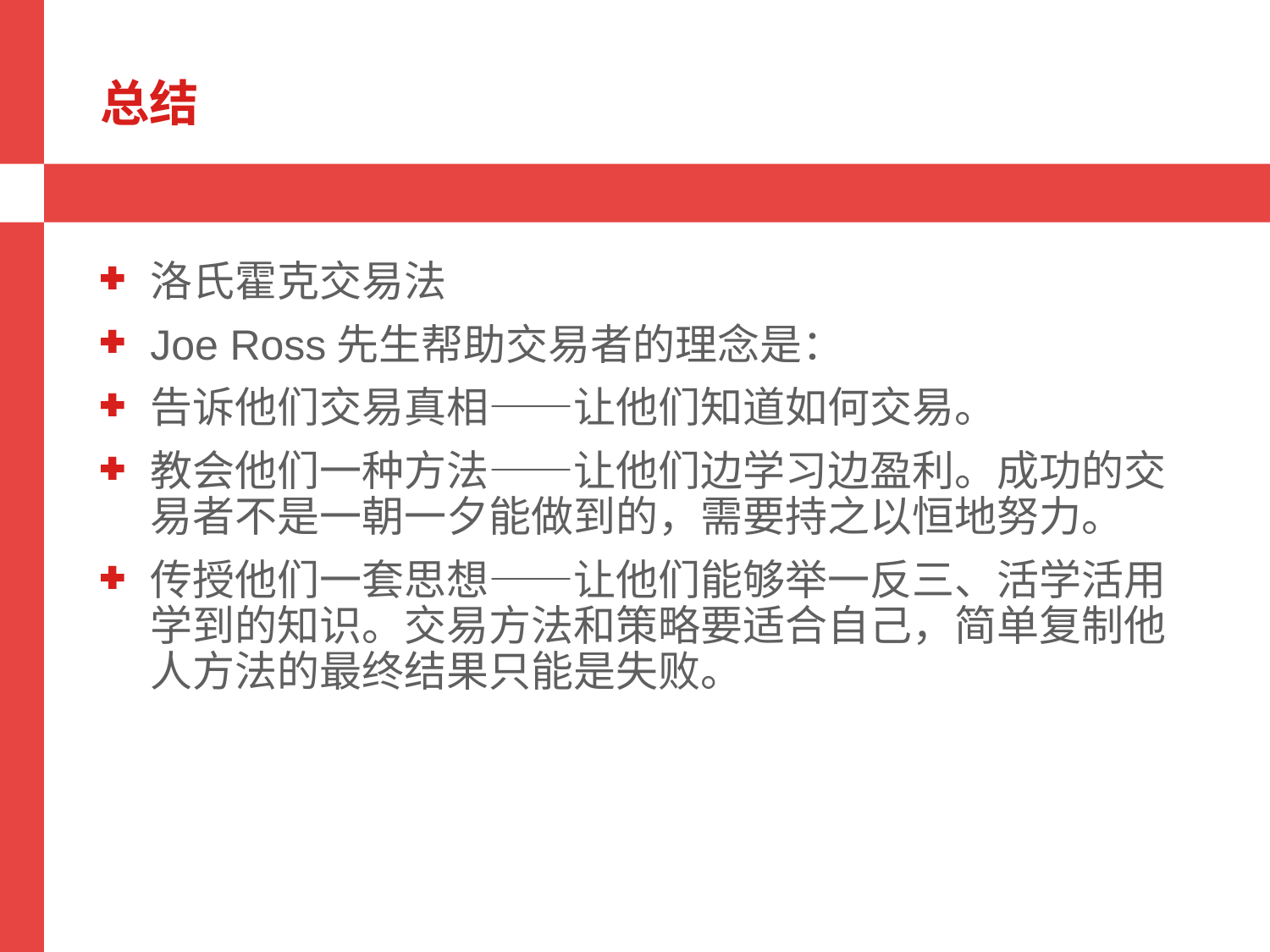

# 总结
洛氏霍克交易法
Joe Ross先生帮助交易者的理念是：
告诉他们交易真相——让他们知道如何交易。
教会他们一种方法——让他们边学习边盈利。成功的交易者不是一朝一夕能做到的，需要持之以恒地努力。
传授他们一套思想——让他们能够举一反三、活学活用学到的知识。交易方法和策略要适合自己，简单复制他人方法的最终结果只能是失败。